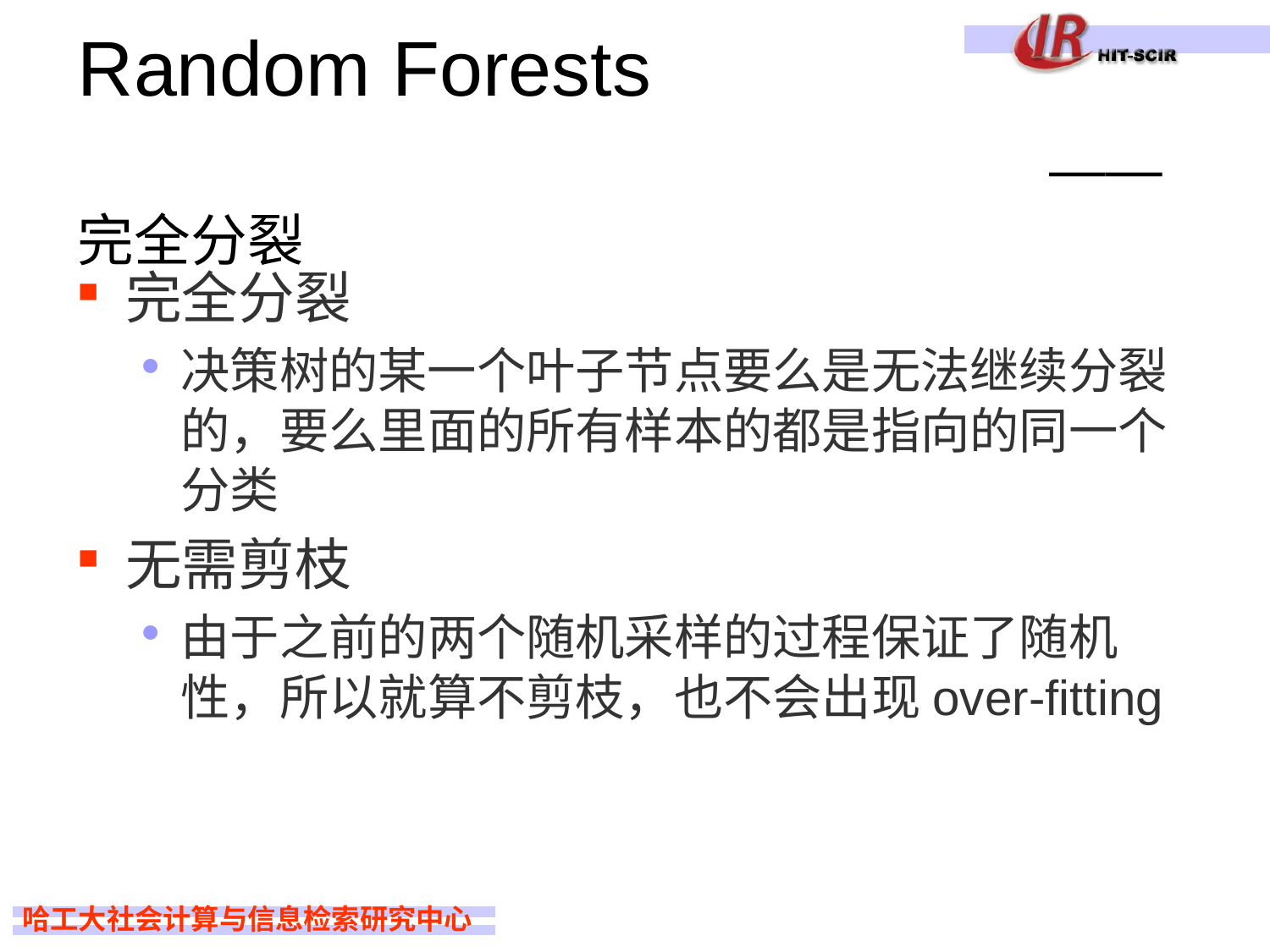

# Random Forests ——完全分裂
完全分裂
决策树的某一个叶子节点要么是无法继续分裂的，要么里面的所有样本的都是指向的同一个分类
无需剪枝
由于之前的两个随机采样的过程保证了随机性，所以就算不剪枝，也不会出现over-fitting